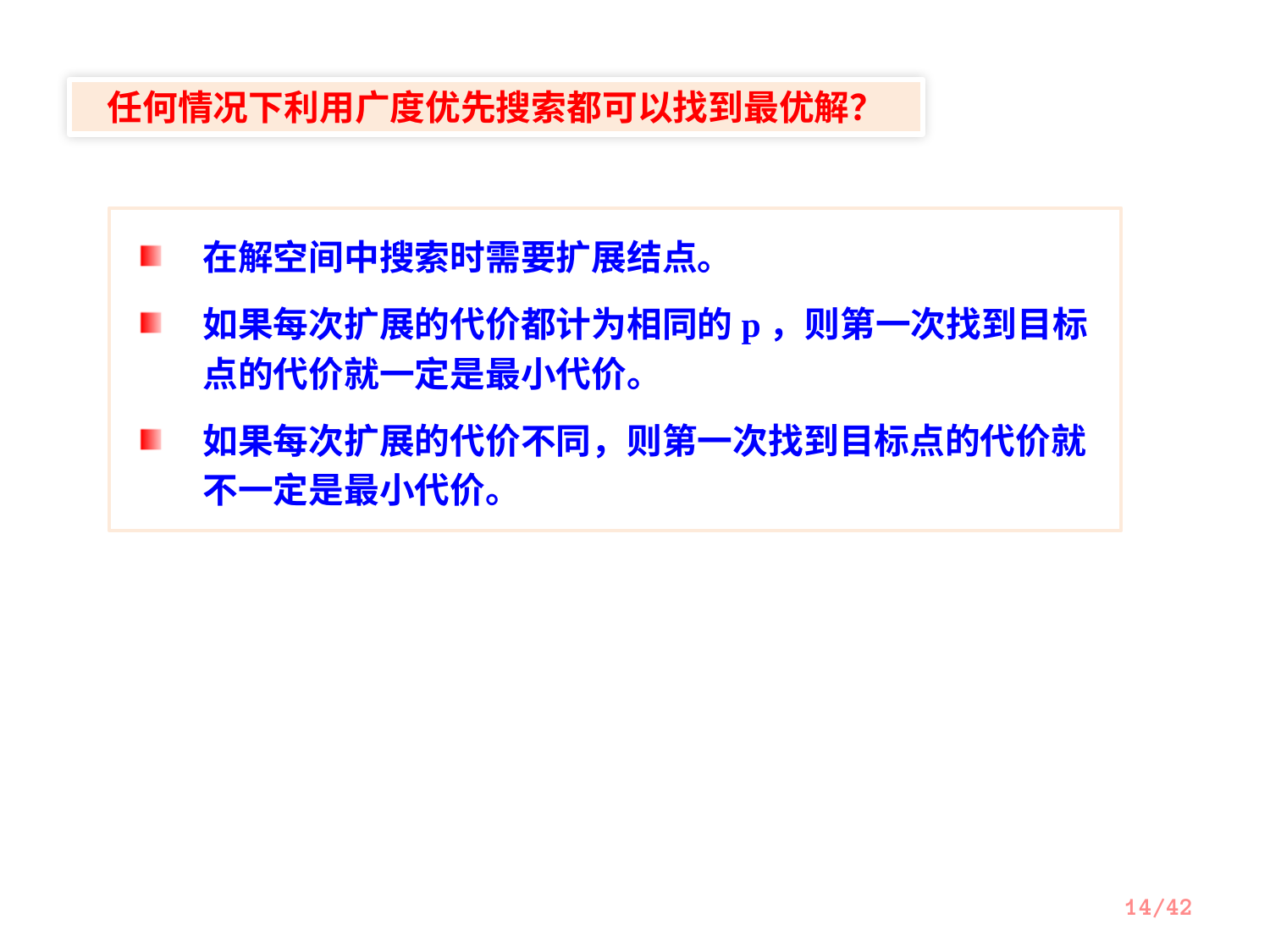

任何情况下利用广度优先搜索都可以找到最优解？
在解空间中搜索时需要扩展结点。
如果每次扩展的代价都计为相同的p，则第一次找到目标点的代价就一定是最小代价。
如果每次扩展的代价不同，则第一次找到目标点的代价就不一定是最小代价。
14/42